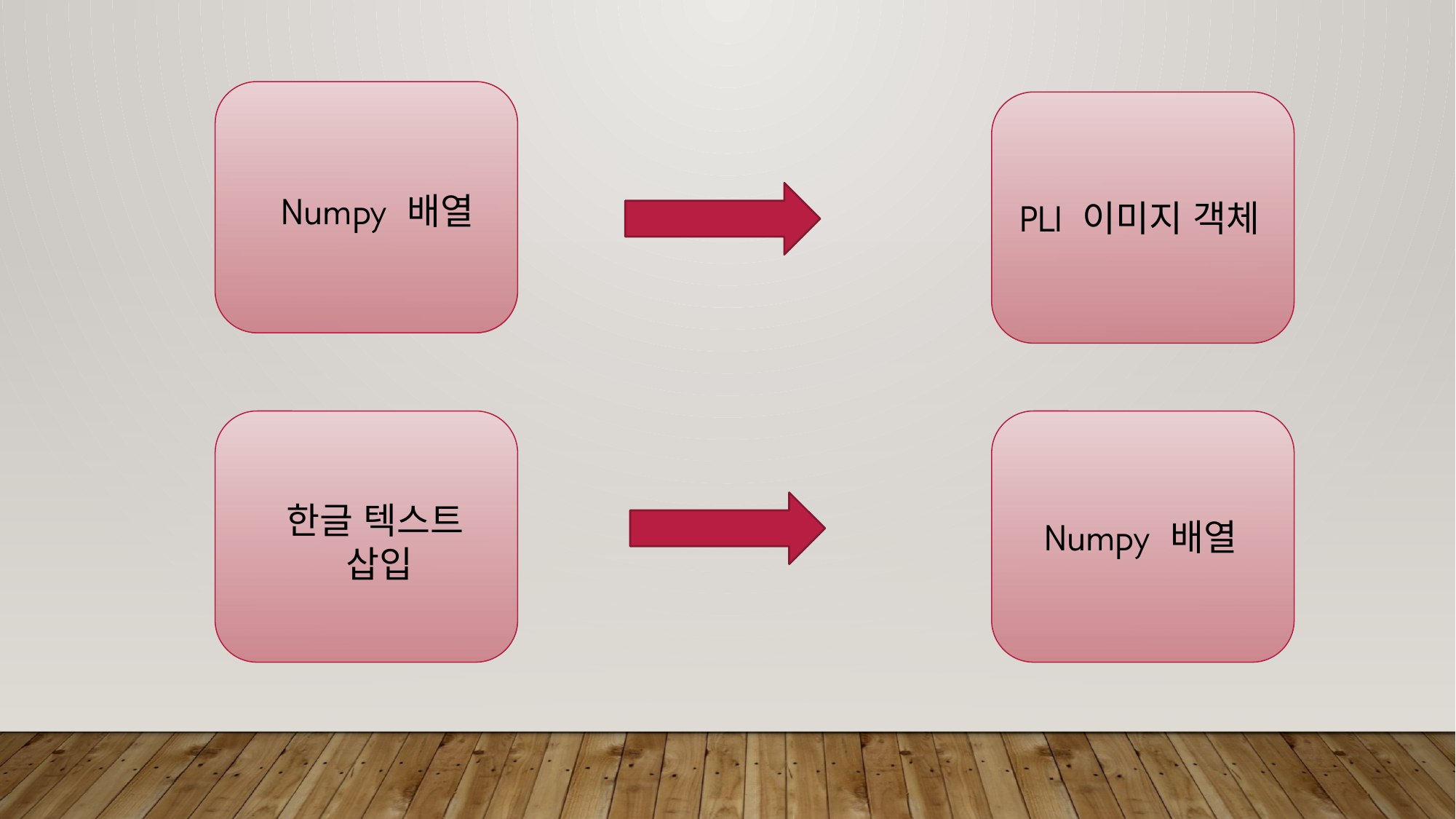

Numpy 배열

PLI 이미지 객체

한글 텍스트
     삽입

Numpy 배열